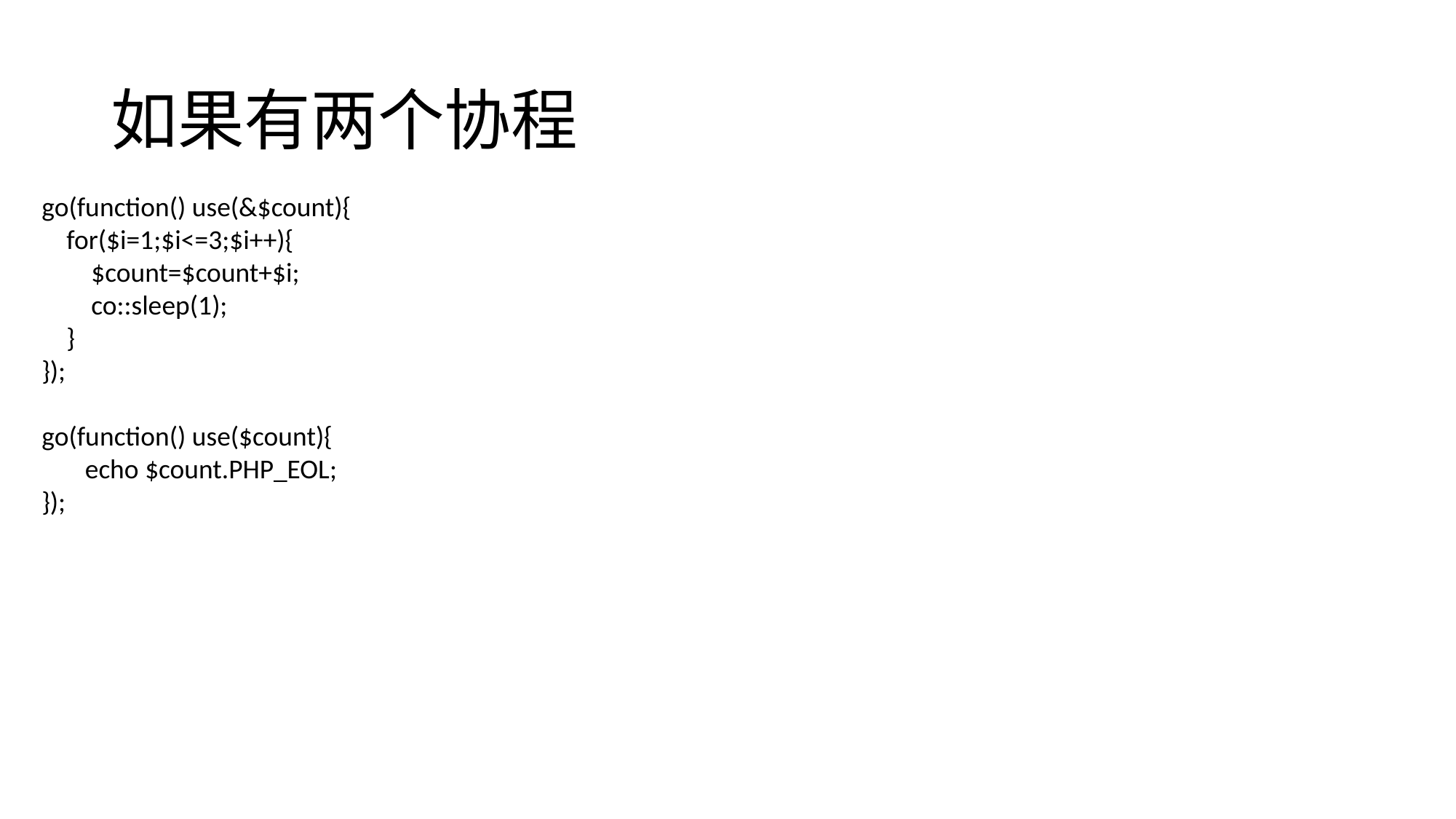

# 如果有两个协程
go(function() use(&$count){
    for($i=1;$i<=3;$i++){
        $count=$count+$i;
        co::sleep(1);
    }
});

go(function() use($count){
       echo $count.PHP_EOL;
});